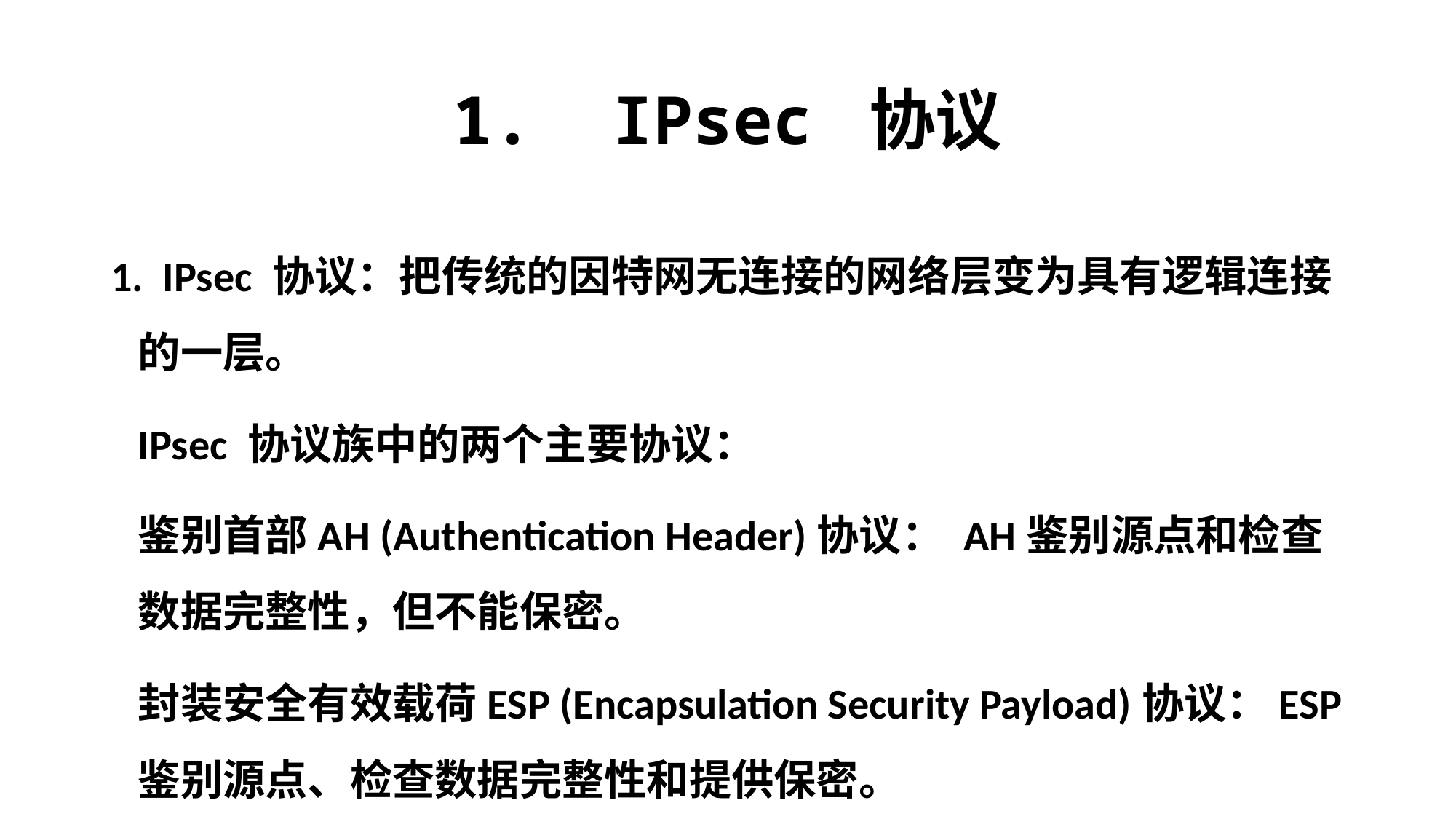

# 1.  IPsec 协议
1.  IPsec 协议：把传统的因特网无连接的网络层变为具有逻辑连接的一层。
	IPsec 协议族中的两个主要协议：
	鉴别首部AH (Authentication Header)协议： AH鉴别源点和检查数据完整性，但不能保密。
	封装安全有效载荷ESP (Encapsulation Security Payload)协议：ESP鉴别源点、检查数据完整性和提供保密。